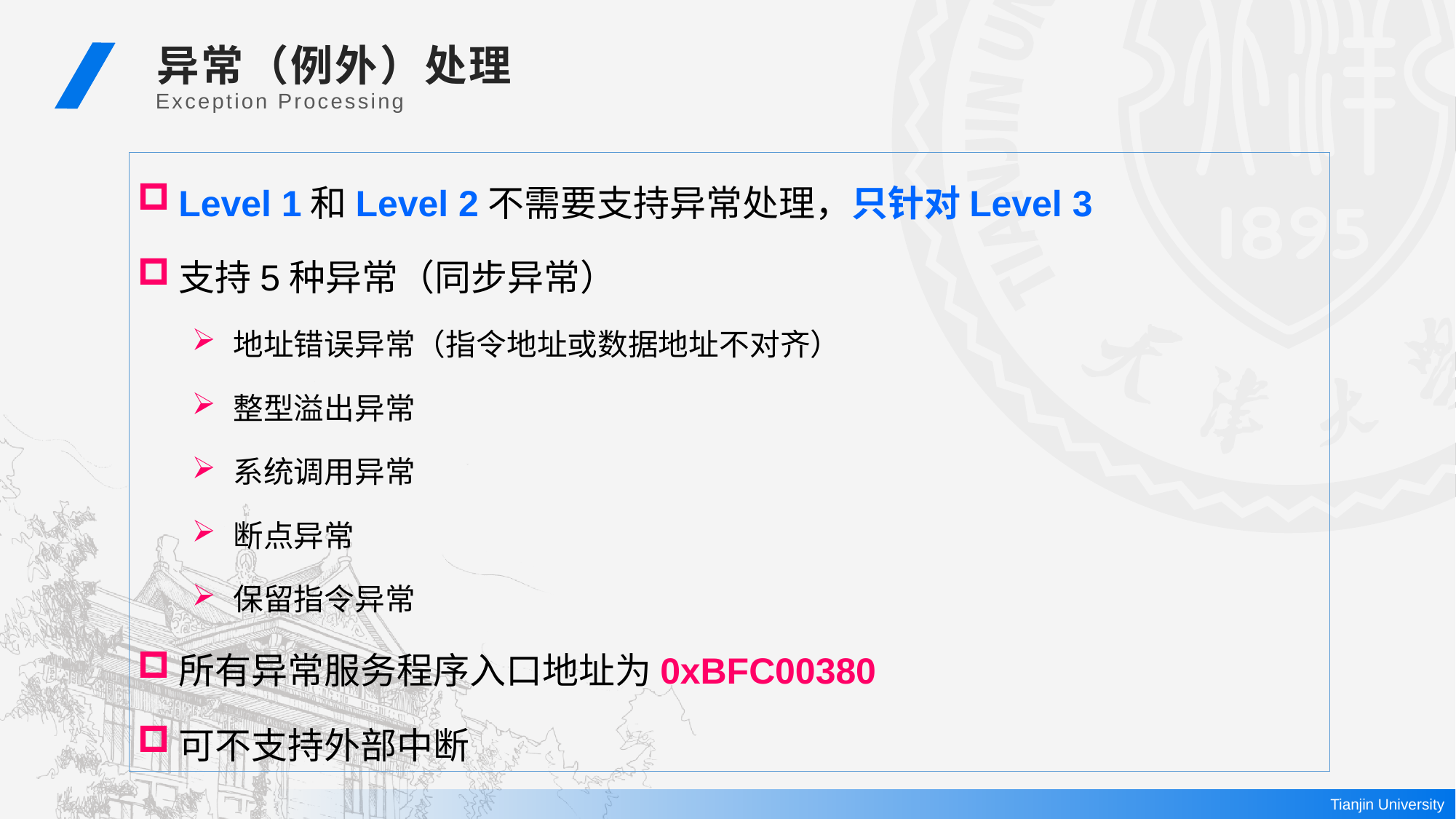

异常（例外）处理
   Exception Processing
Level 1和Level 2不需要支持异常处理，只针对Level 3
支持5种异常（同步异常）
地址错误异常（指令地址或数据地址不对齐）
整型溢出异常
系统调用异常
断点异常
保留指令异常
所有异常服务程序入口地址为0xBFC00380
可不支持外部中断